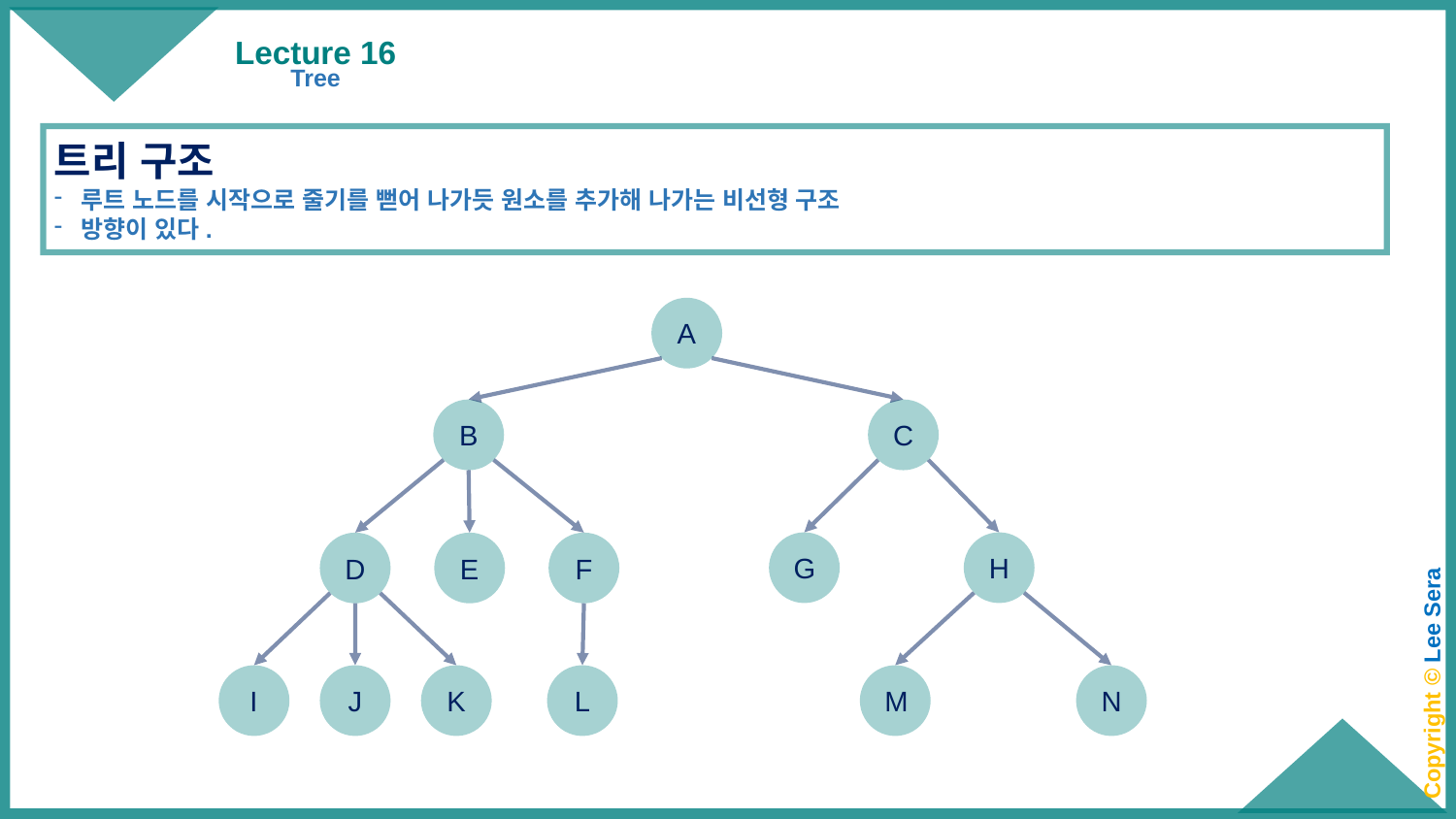

# Lecture 16
Tree
트리 구조
루트 노드를 시작으로 줄기를 뻗어 나가듯 원소를 추가해 나가는 비선형 구조
방향이 있다.
A
B
C
G
H
D
E
F
I
J
K
L
M
N
Copyright © Lee Sera